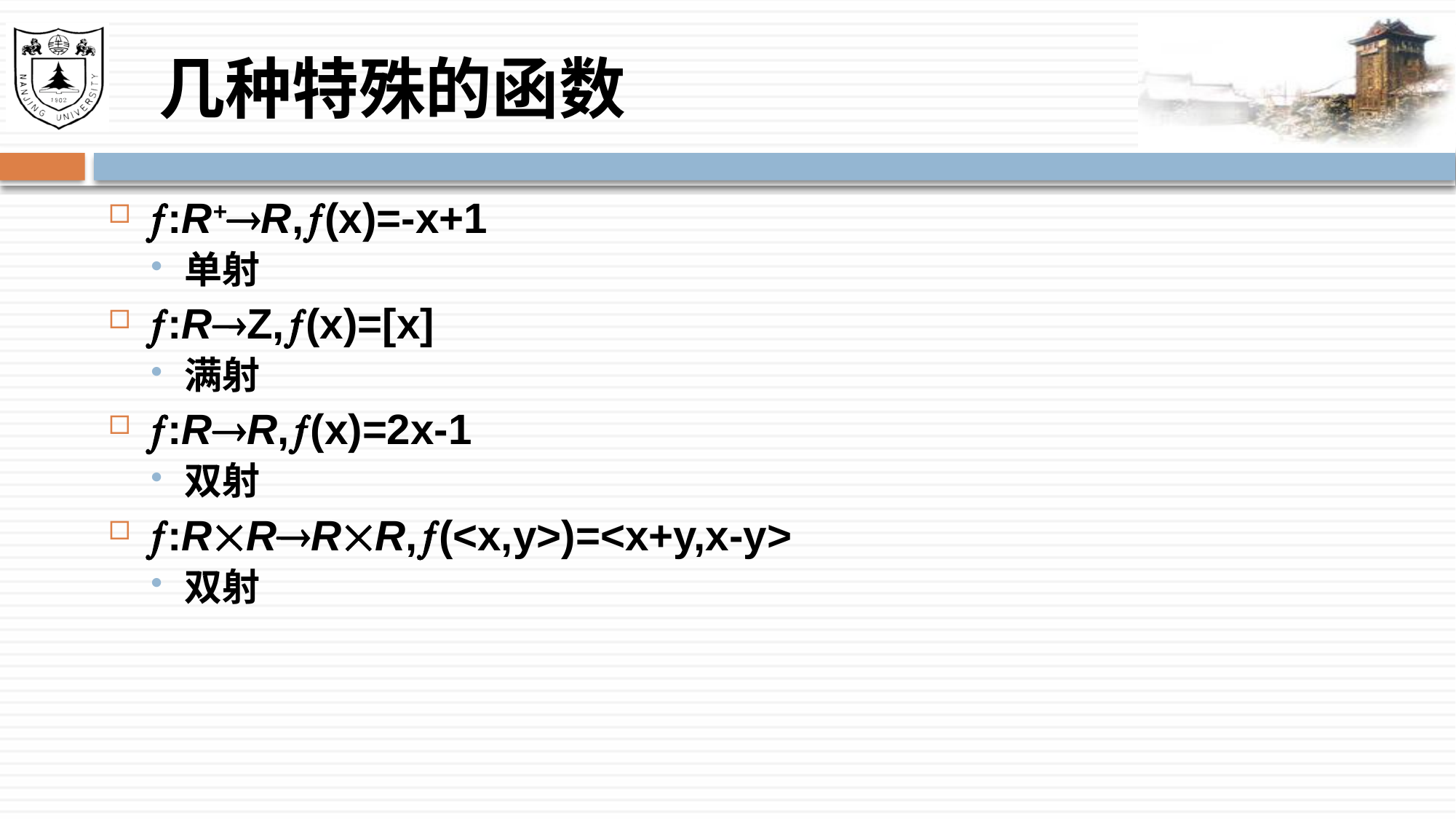

# 几种特殊的函数
ƒ:R+→R,ƒ(x)=-x+1
单射
ƒ:R→Z,ƒ(x)=[x]
满射
ƒ:R→R,ƒ(x)=2x-1
双射
ƒ:R×R→R×R,ƒ(<x,y>)=<x+y,x-y>
双射